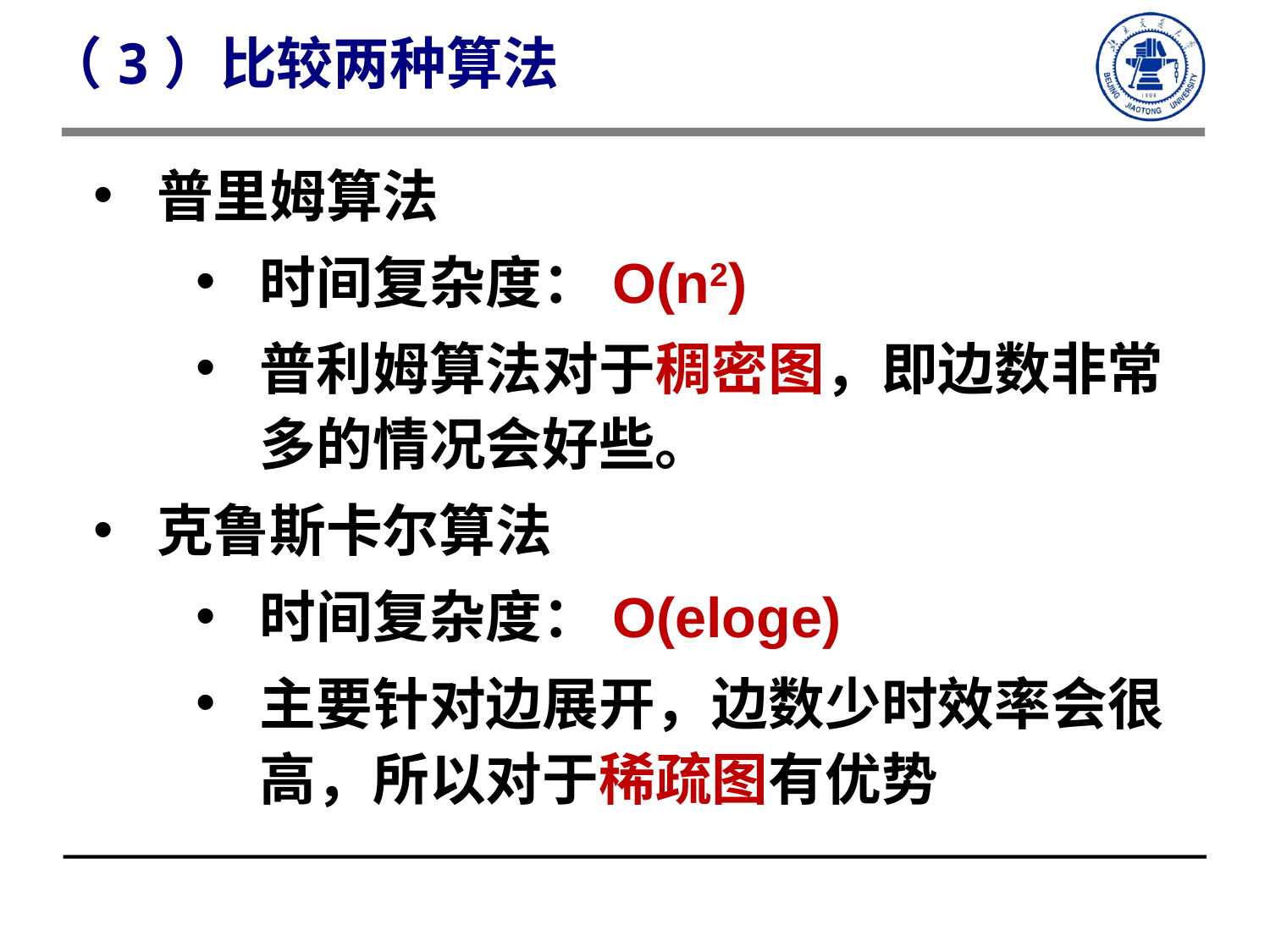

（3）比较两种算法
普里姆算法
时间复杂度：O(n2)
普利姆算法对于稠密图，即边数非常多的情况会好些。
克鲁斯卡尔算法
时间复杂度：O(eloge)
主要针对边展开，边数少时效率会很高，所以对于稀疏图有优势